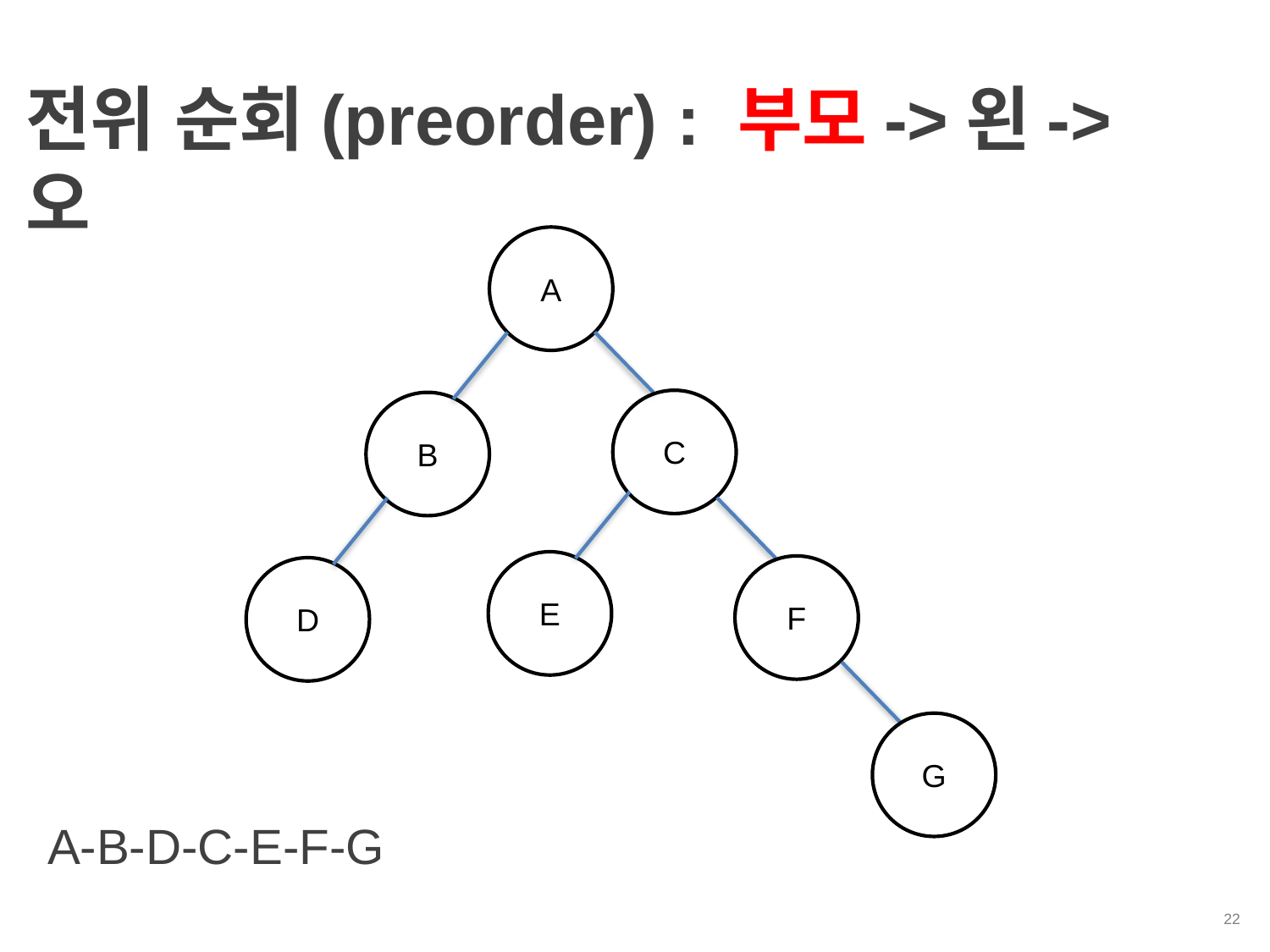

전위 순회(preorder) : 부모->왼->오
A
C
B
E
F
D
G
A-B-D-C-E-F-G